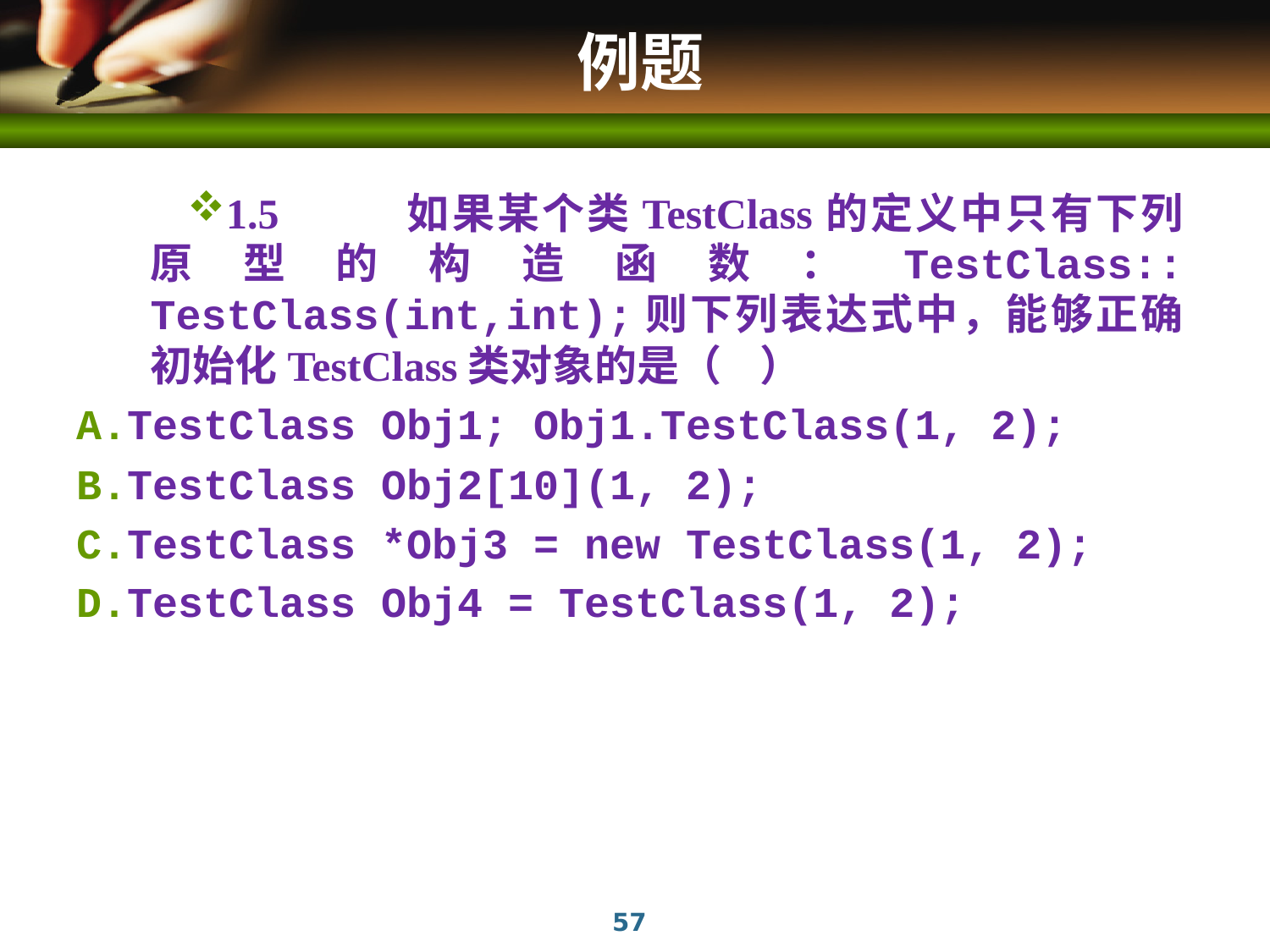

# 例题
1.5	如果某个类TestClass的定义中只有下列原型的构造函数：TestClass:: TestClass(int,int);则下列表达式中，能够正确初始化TestClass类对象的是（    ）
TestClass Obj1; Obj1.TestClass(1, 2);
TestClass Obj2[10](1, 2);
TestClass *Obj3 = new TestClass(1, 2);
TestClass Obj4 = TestClass(1, 2);

57